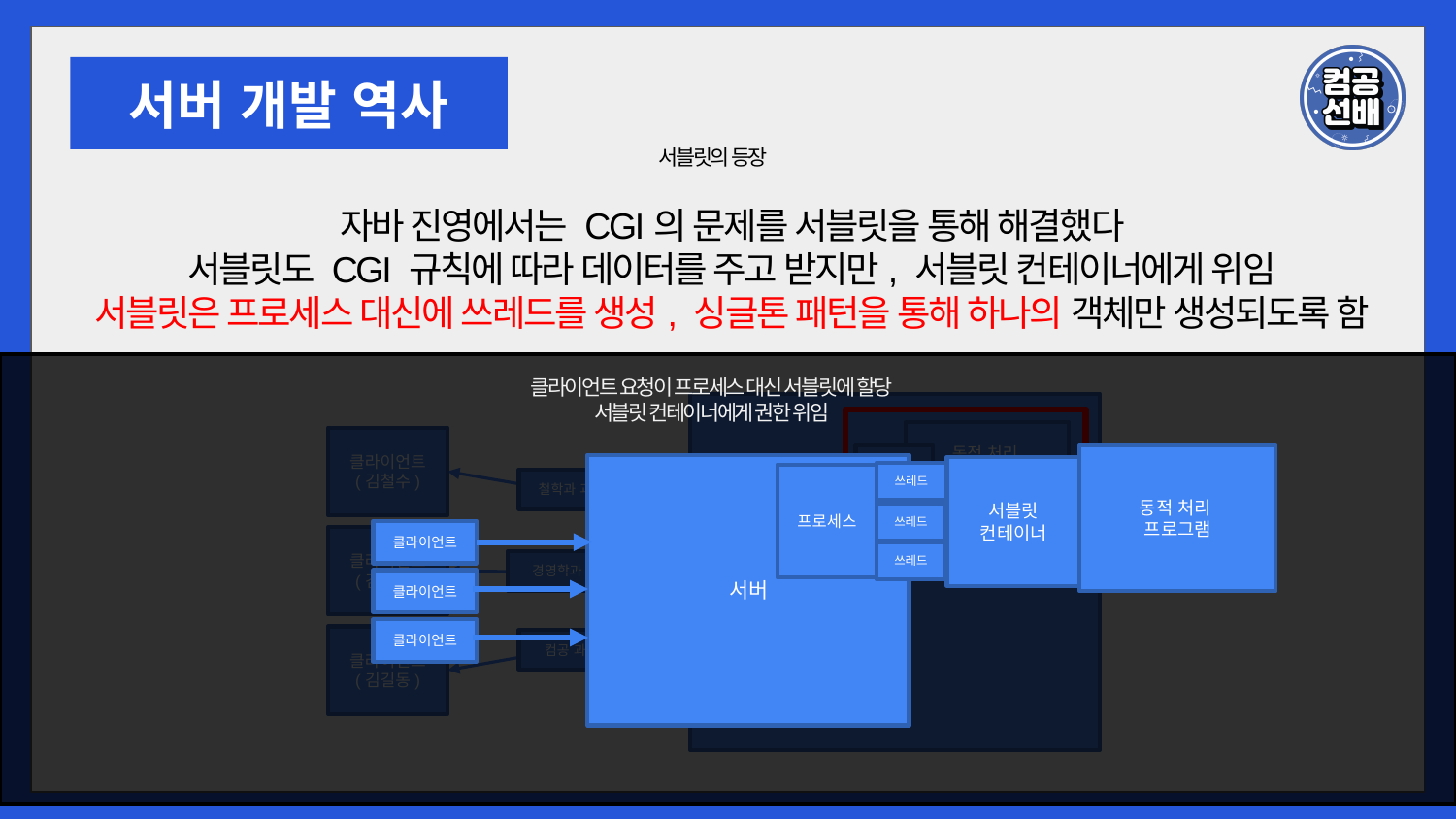

서버 개발 역사
서블릿의 등장
자바 진영에서는 CGI의 문제를 서블릿을 통해 해결했다
서블릿도 CGI 규칙에 따라 데이터를 주고 받지만, 서블릿 컨테이너에게 위임
서블릿은 프로세스 대신에 쓰레드를 생성, 싱글톤 패턴을 통해 하나의 객체만 생성되도록 함

클라이언트 요청이 프로세스 대신 서블릿에 할당
서블릿 컨테이너에게 권한 위임
서버

동적 처리
프로그램
클라이언트
(김철수)
서블릿
철학과 과목
클라이언트
(김영희)
경영학과 과목
클라이언트
(김길동)
컴공 과목
동적 처리
프로그램
서버
서블릿
컨테이너
쓰레드
프로세스
쓰레드
클라이언트
쓰레드
클라이언트
클라이언트